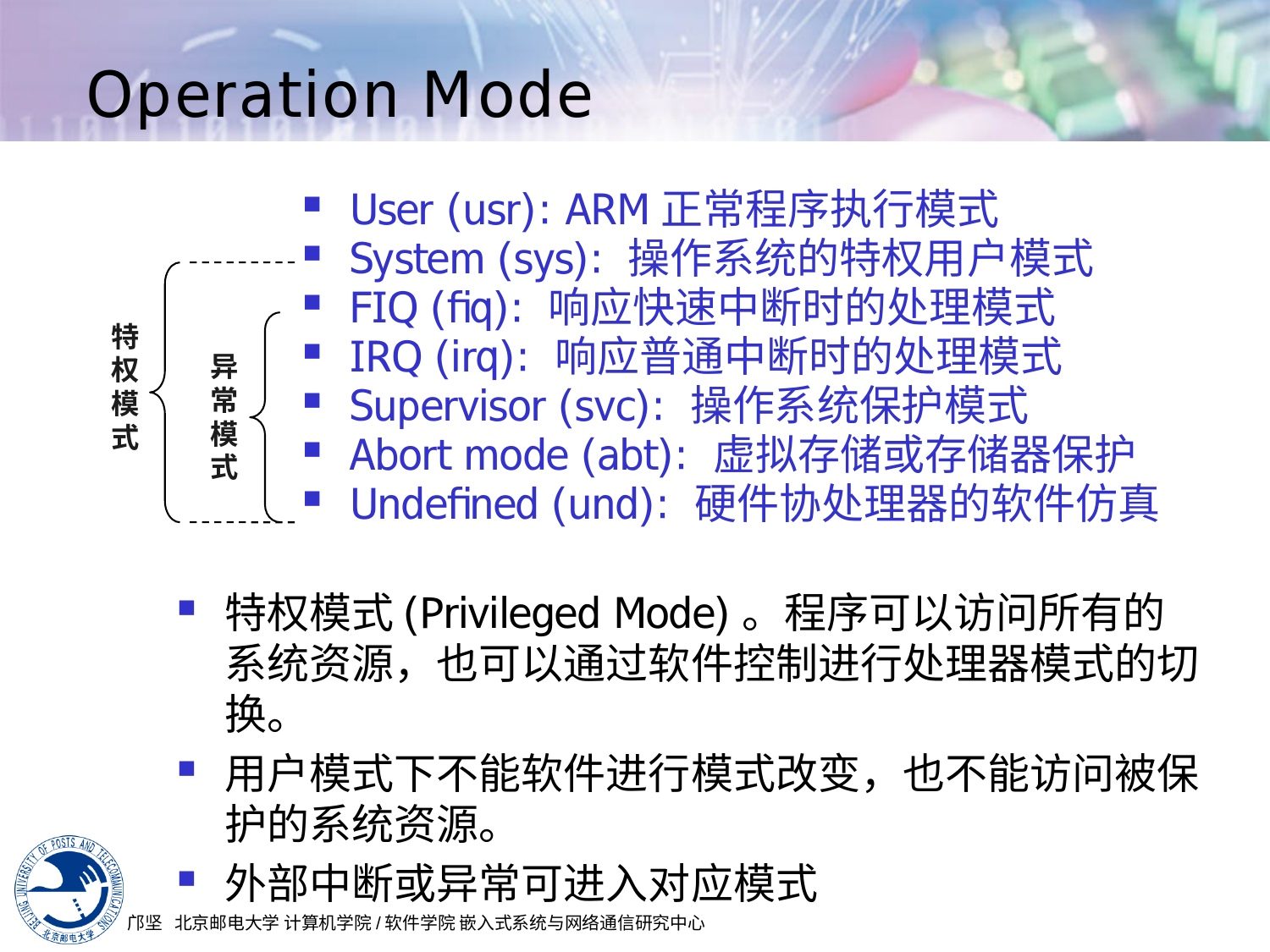

# Operation Mode
User (usr): ARM正常程序执行模式
System (sys): 操作系统的特权用户模式
FIQ (fiq): 响应快速中断时的处理模式
IRQ (irq): 响应普通中断时的处理模式
Supervisor (svc): 操作系统保护模式
Abort mode (abt): 虚拟存储或存储器保护
Undefined (und): 硬件协处理器的软件仿真

特权模式

异常模式

特权模式(Privileged Mode)。程序可以访问所有的系统资源，也可以通过软件控制进行处理器模式的切换。
用户模式下不能软件进行模式改变，也不能访问被保护的系统资源。
外部中断或异常可进入对应模式